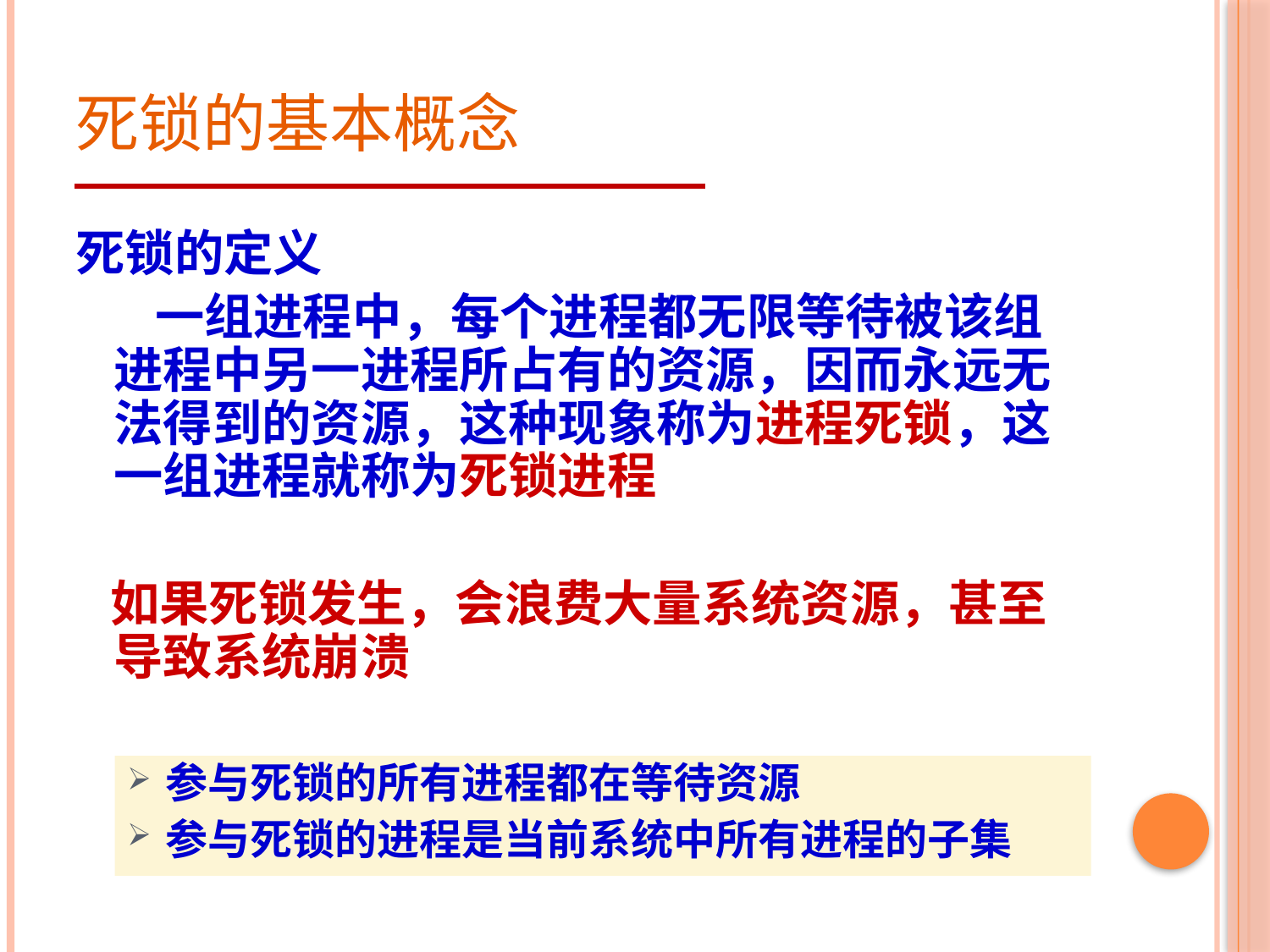

# 死锁的基本概念
死锁的定义
      一组进程中，每个进程都无限等待被该组进程中另一进程所占有的资源，因而永远无法得到的资源，这种现象称为进程死锁，这一组进程就称为死锁进程

  如果死锁发生，会浪费大量系统资源，甚至导致系统崩溃

参与死锁的所有进程都在等待资源
参与死锁的进程是当前系统中所有进程的子集